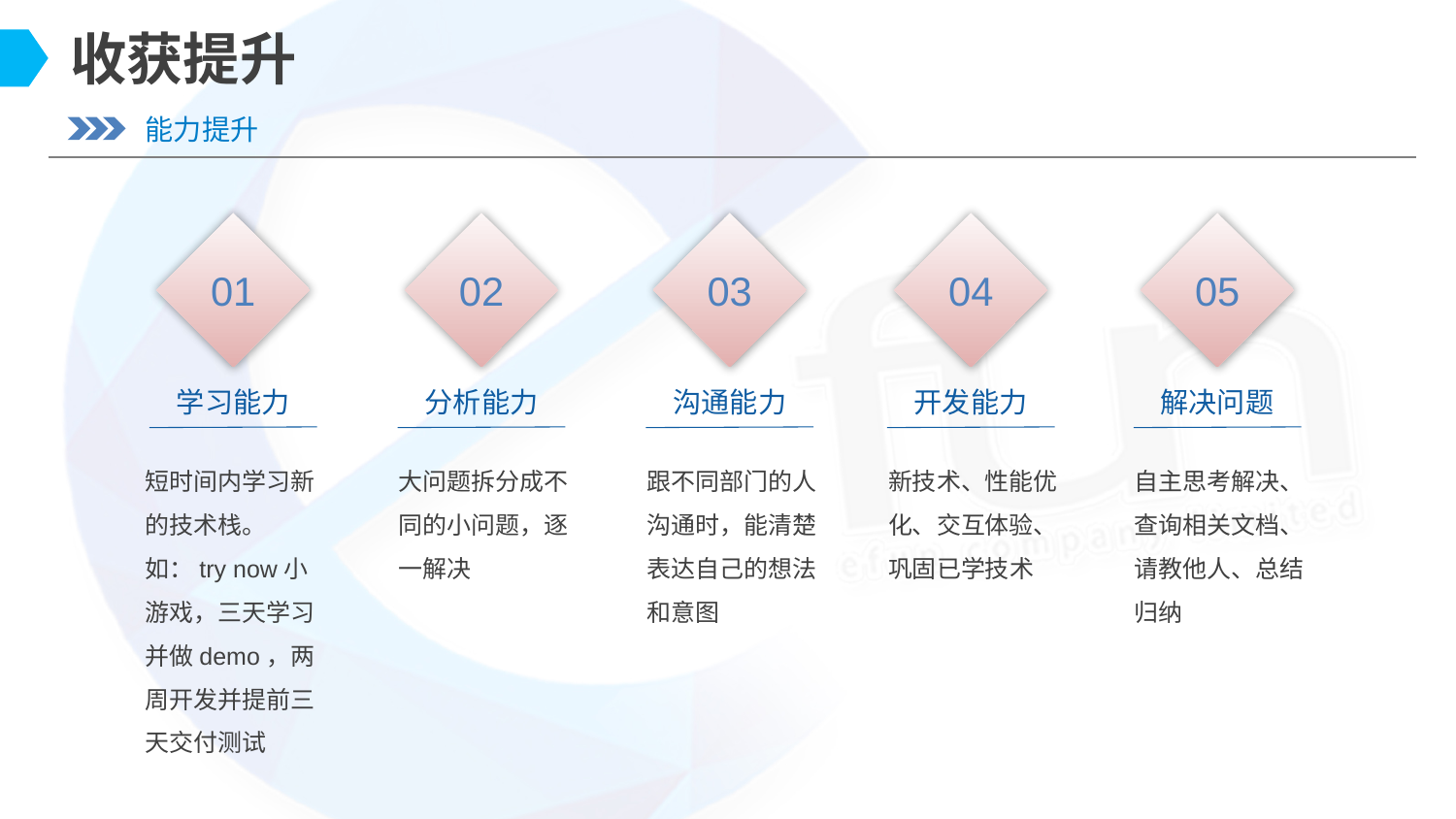

收获提升

能力提升

01
02
03
04
05
学习能力
分析能力
沟通能力
开发能力
解决问题
短时间内学习新的技术栈。
如：try now小游戏，三天学习并做demo，两周开发并提前三天交付测试
大问题拆分成不同的小问题，逐一解决
跟不同部门的人沟通时，能清楚表达自己的想法和意图
新技术、性能优化、交互体验、巩固已学技术
自主思考解决、查询相关文档、请教他人、总结归纳